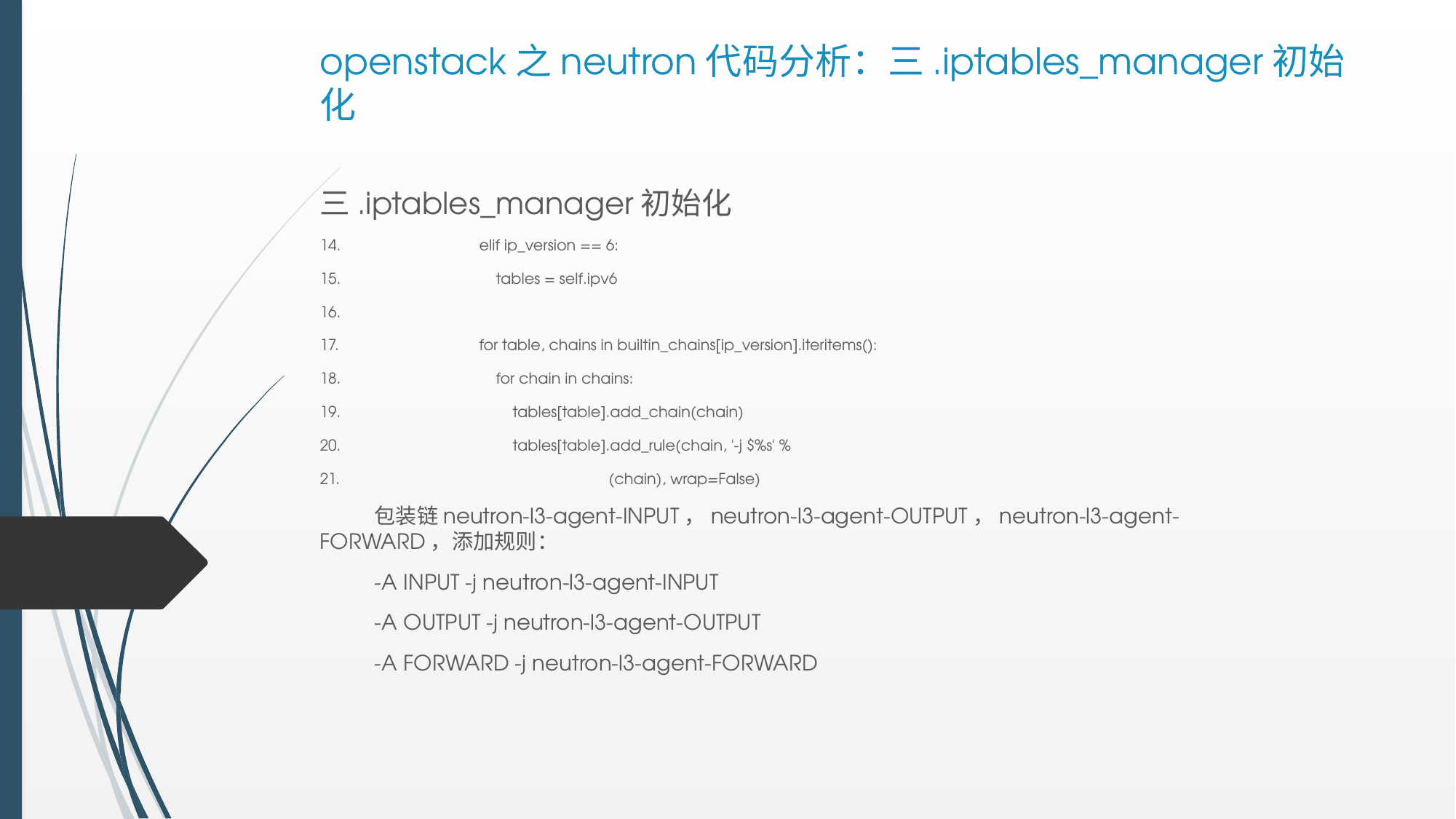

# openstack之neutron代码分析：三.iptables_manager初始化
三.iptables_manager初始化
14.	            elif ip_version == 6:
15.	                tables = self.ipv6
16.
17.	            for table, chains in builtin_chains[ip_version].iteritems():
18.	                for chain in chains:
19.	                    tables[table].add_chain(chain)
20.	                    tables[table].add_rule(chain, '-j $%s' %
21.	                                           (chain), wrap=False)
包装链neutron-l3-agent-INPUT，neutron-l3-agent-OUTPUT，neutron-l3-agent-FORWARD，添加规则：
-A INPUT -j neutron-l3-agent-INPUT
-A OUTPUT -j neutron-l3-agent-OUTPUT
-A FORWARD -j neutron-l3-agent-FORWARD